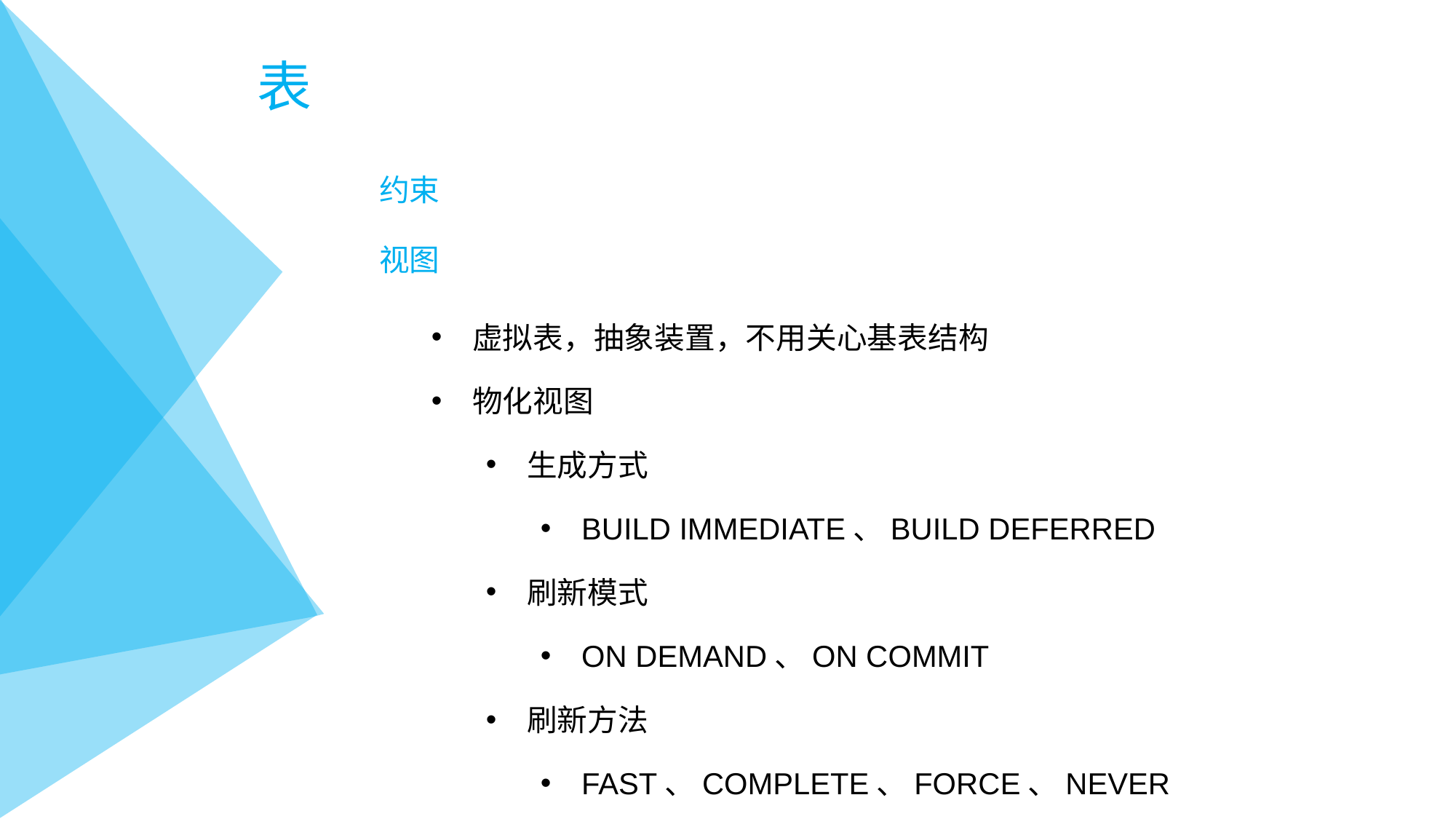

# 表
约束
视图

虚拟表，抽象装置，不用关心基表结构
物化视图
生成方式
BUILD IMMEDIATE、BUILD DEFERRED
刷新模式
ON DEMAND、ON COMMIT
刷新方法
FAST、COMPLETE、FORCE、NEVER